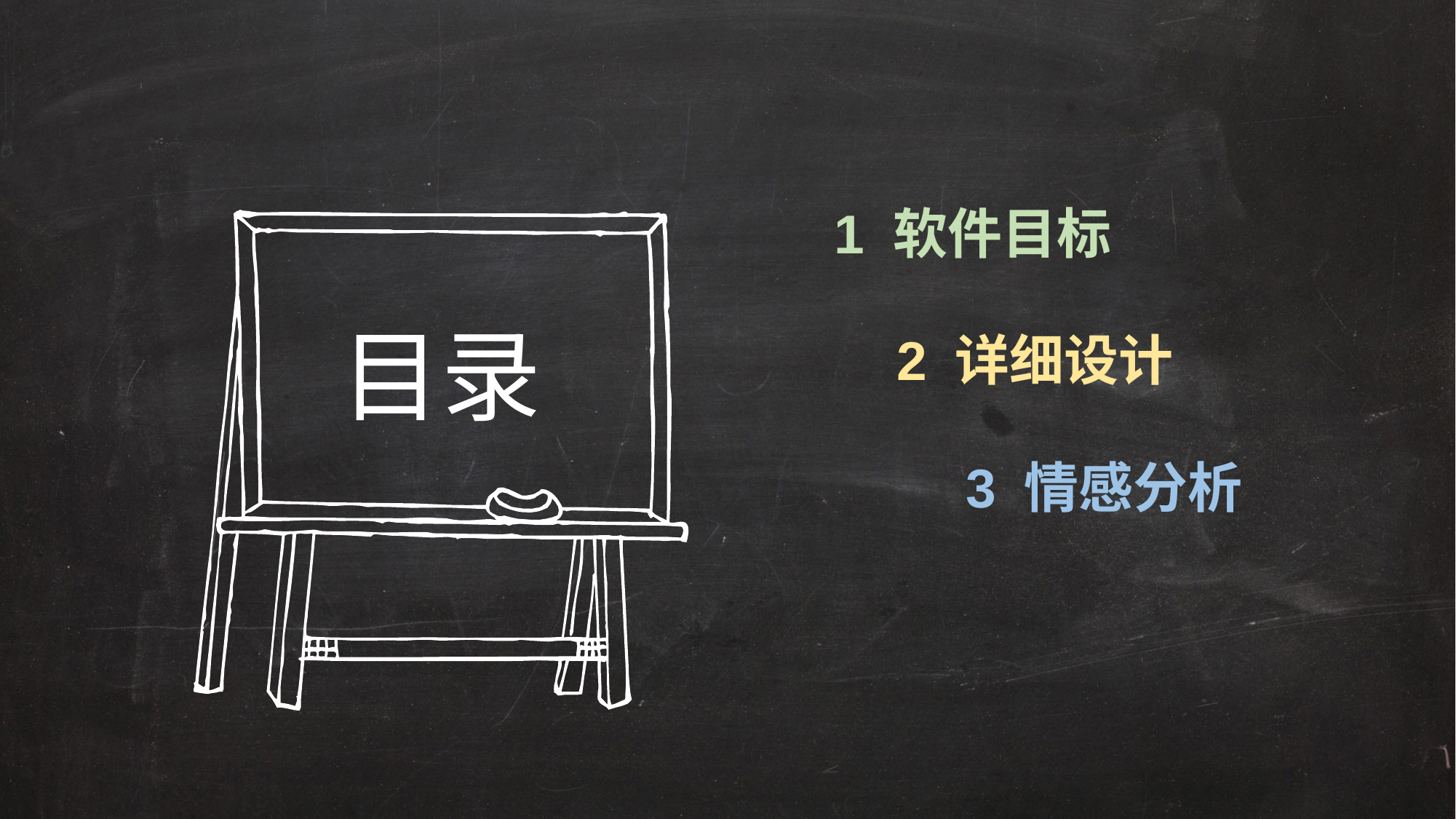

1 软件目标

目录
2 详细设计
3 情感分析